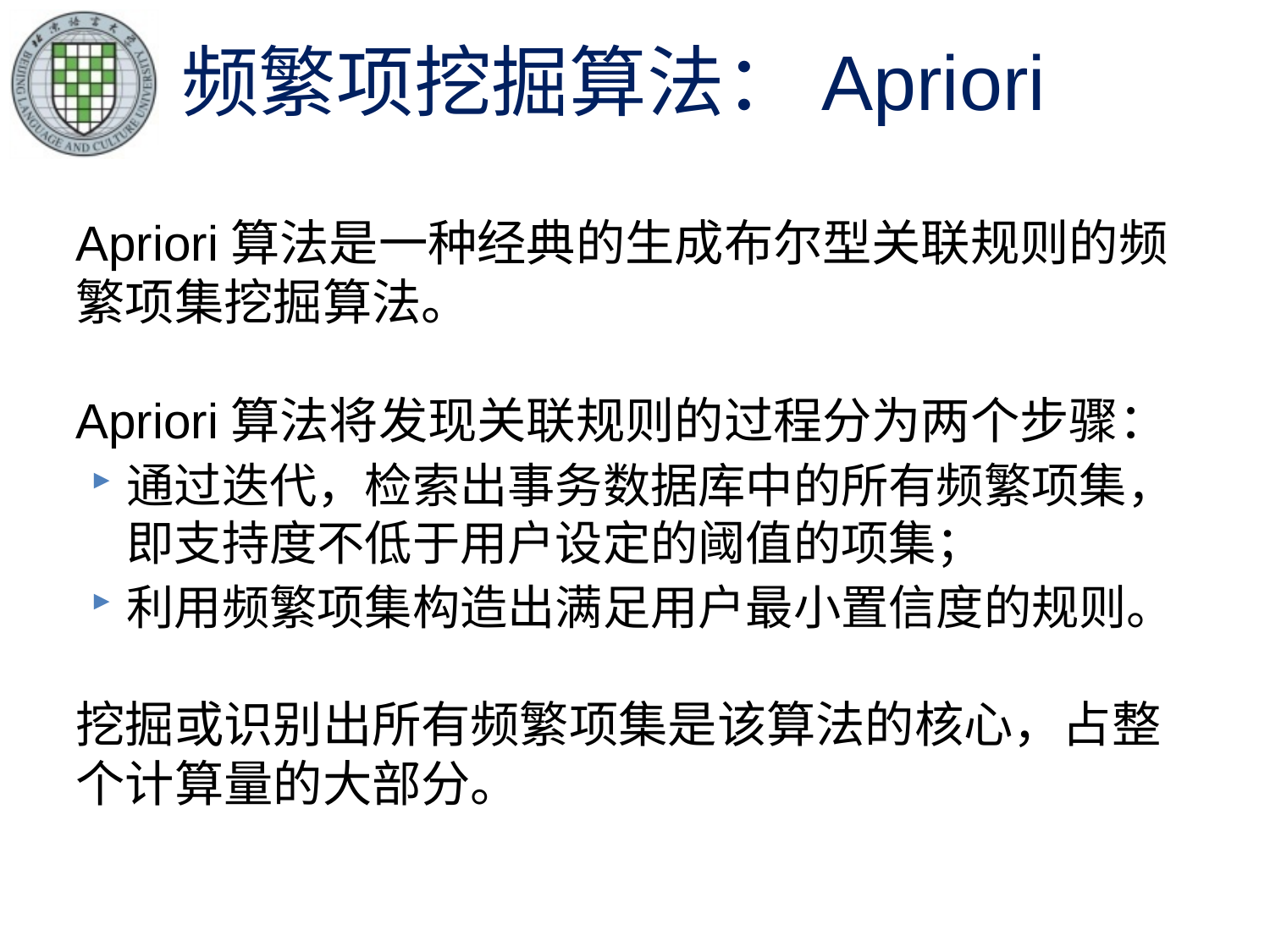

频繁项挖掘算法：Apriori
Apriori算法是一种经典的生成布尔型关联规则的频繁项集挖掘算法。

Apriori算法将发现关联规则的过程分为两个步骤：
通过迭代，检索出事务数据库中的所有频繁项集，即支持度不低于用户设定的阈值的项集；
利用频繁项集构造出满足用户最小置信度的规则。

挖掘或识别出所有频繁项集是该算法的核心，占整个计算量的大部分。